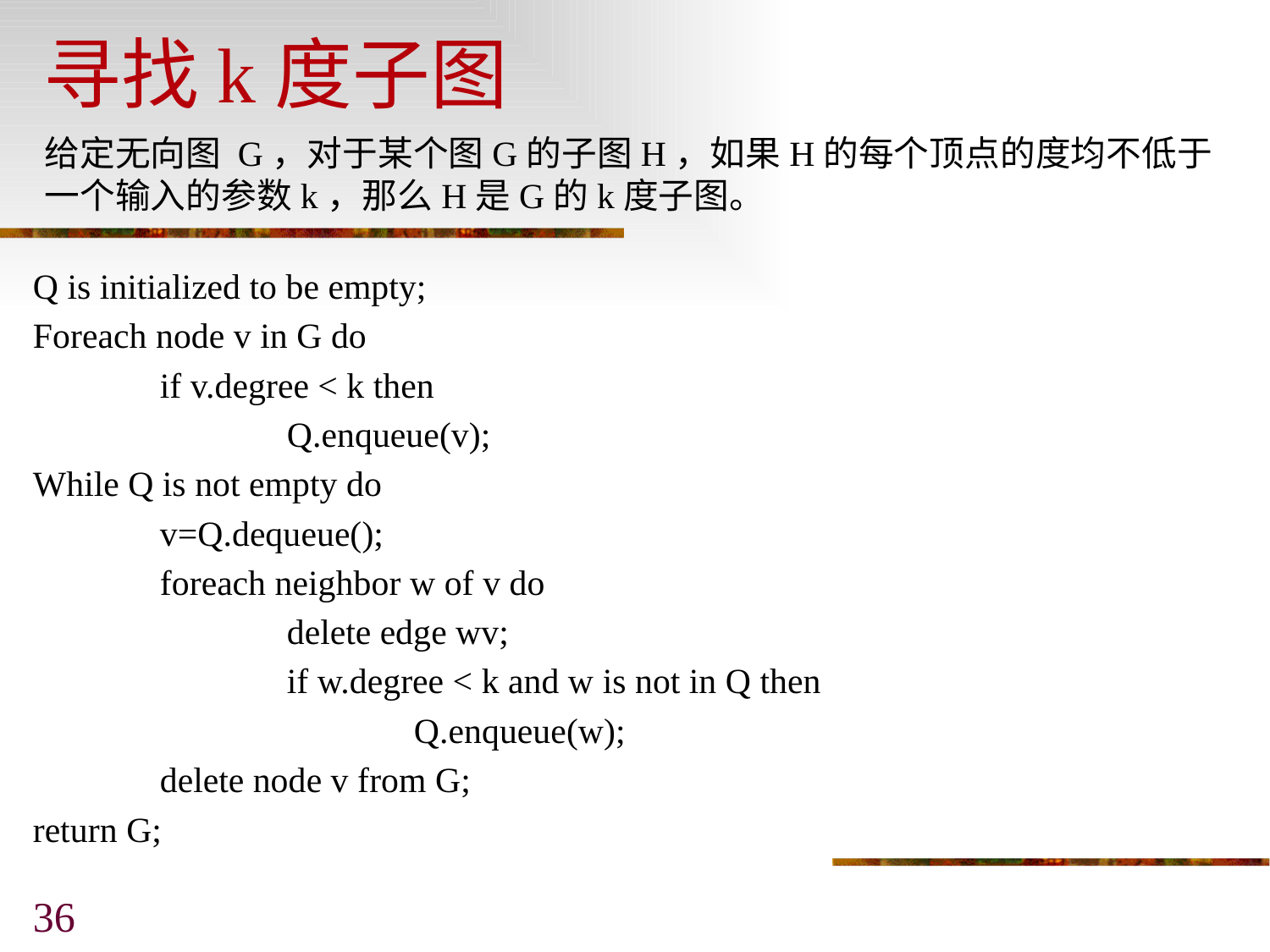

# 寻找k度子图
给定无向图 G，对于某个图G的子图H，如果H的每个顶点的度均不低于一个输入的参数k，那么H是G的k度子图。
Q is initialized to be empty;
Foreach node v in G do
	if v.degree < k then
		Q.enqueue(v);
While Q is not empty do
	v=Q.dequeue();
	foreach neighbor w of v do
		delete edge wv;
		if w.degree < k and w is not in Q then
			Q.enqueue(w);
	delete node v from G;
return G;
36